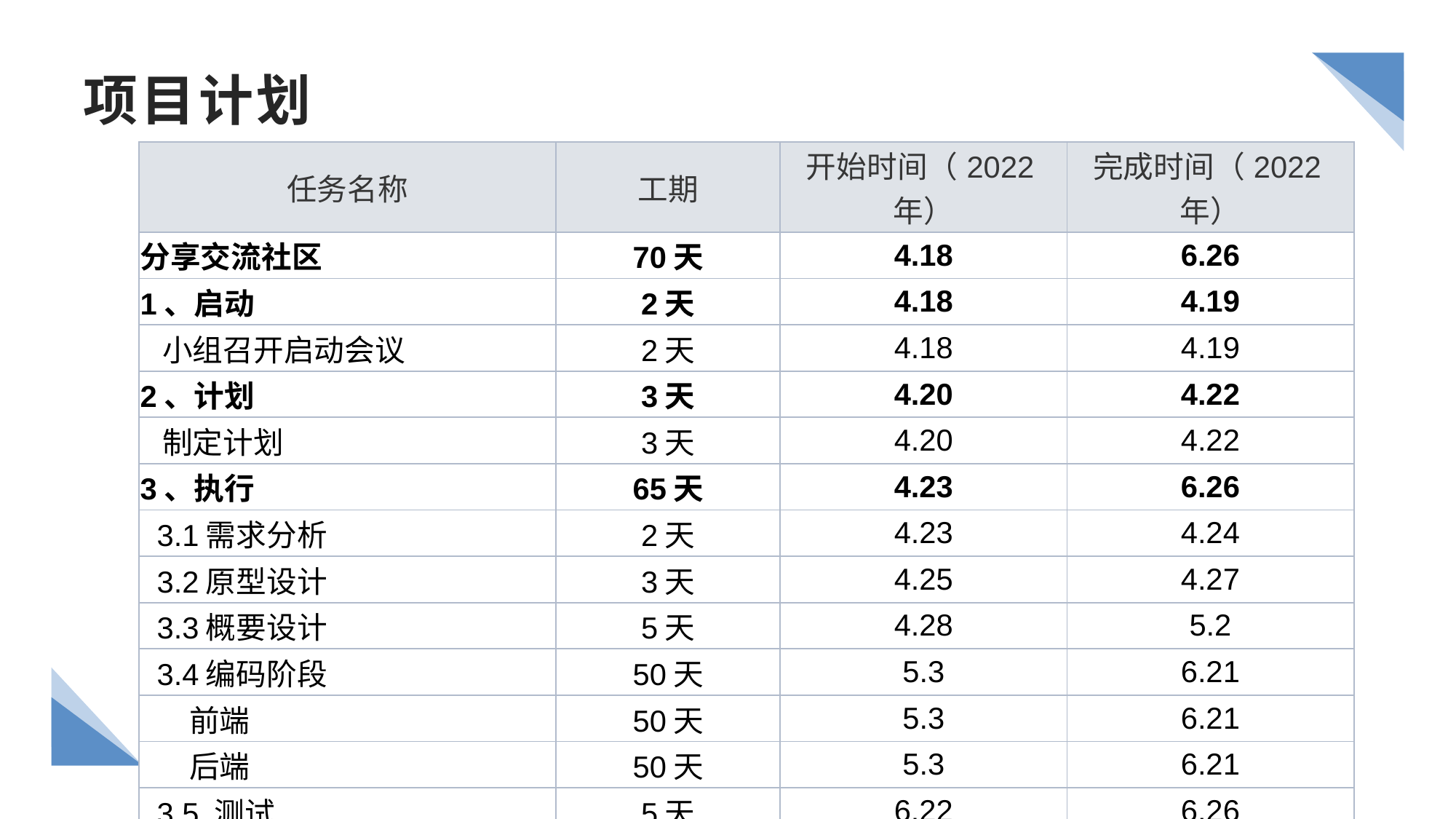

# 项目计划
| 任务名称 | 工期 | 开始时间（2022年） | 完成时间（2022年） |
| --- | --- | --- | --- |
| 分享交流社区 | 70天 | 4.18 | 6.26 |
| 1、启动 | 2天 | 4.18 | 4.19 |
| 小组召开启动会议 | 2天 | 4.18 | 4.19 |
| 2、计划 | 3天 | 4.20 | 4.22 |
| 制定计划 | 3天 | 4.20 | 4.22 |
| 3、执行 | 65天 | 4.23 | 6.26 |
| 3.1需求分析 | 2天 | 4.23 | 4.24 |
| 3.2原型设计 | 3天 | 4.25 | 4.27 |
| 3.3概要设计 | 5天 | 4.28 | 5.2 |
| 3.4编码阶段 | 50天 | 5.3 | 6.21 |
| 前端 | 50天 | 5.3 | 6.21 |
| 后端 | 50天 | 5.3 | 6.21 |
| 3.5 测试 | 5天 | 6.22 | 6.26 |